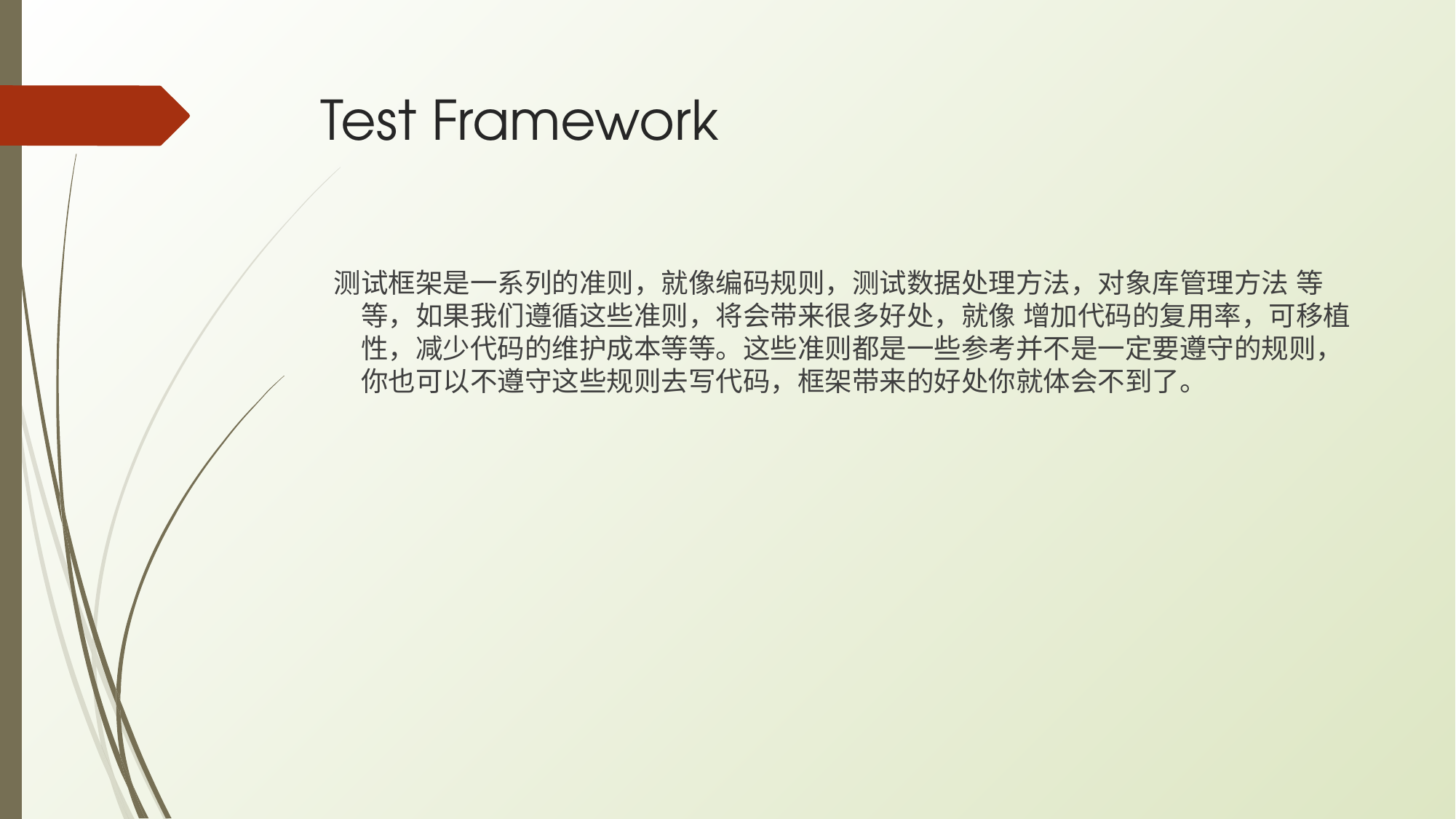

# Test Framework
测试框架是一系列的准则，就像编码规则，测试数据处理方法，对象库管理方法 等等，如果我们遵循这些准则，将会带来很多好处，就像 增加代码的复用率，可移植性，减少代码的维护成本等等。这些准则都是一些参考并不是一定要遵守的规则，你也可以不遵守这些规则去写代码，框架带来的好处你就体会不到了。